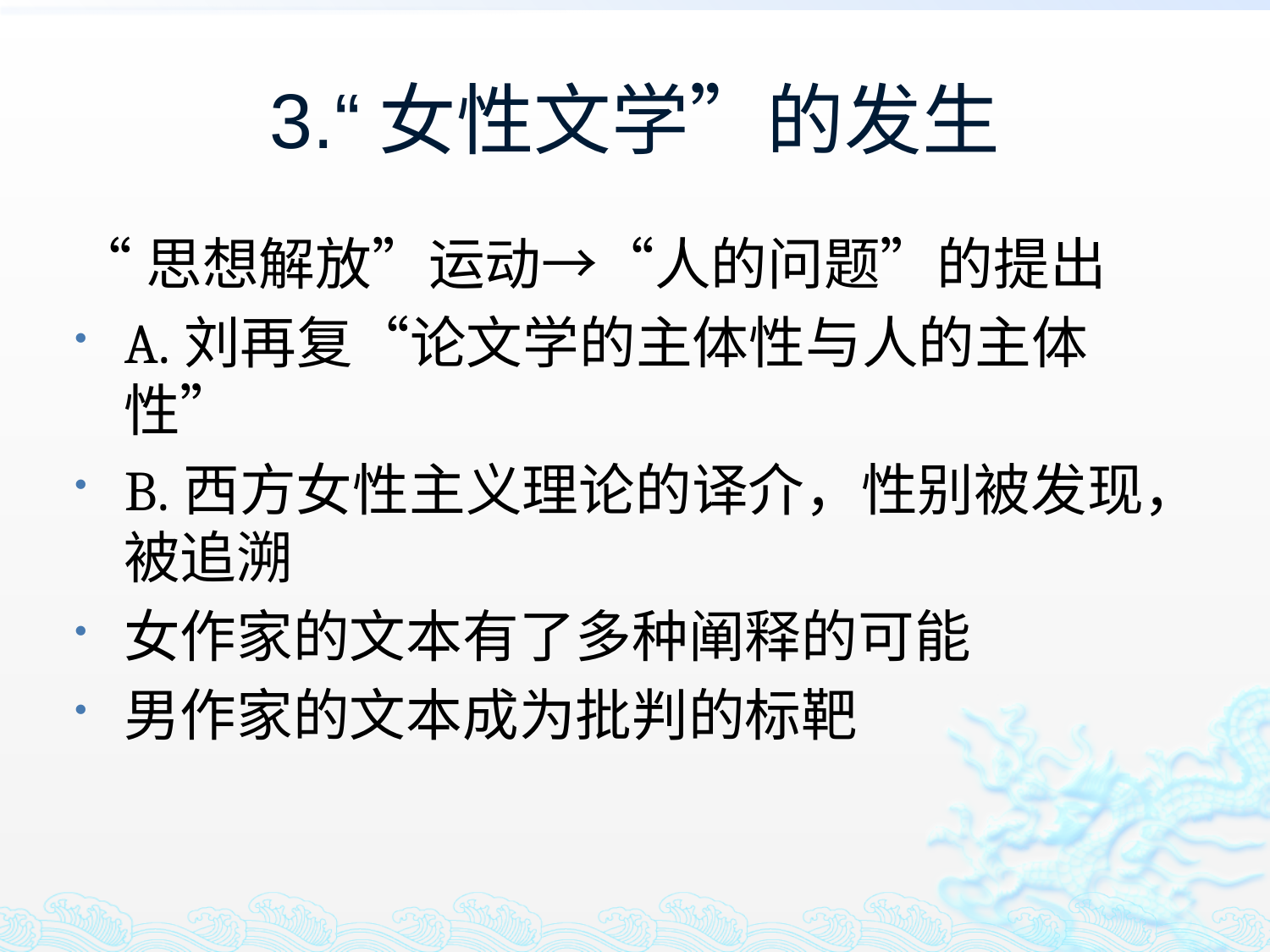

# 3.“女性文学”的发生
“思想解放”运动→“人的问题”的提出
A.刘再复“论文学的主体性与人的主体性”
B.西方女性主义理论的译介，性别被发现，被追溯
女作家的文本有了多种阐释的可能
男作家的文本成为批判的标靶